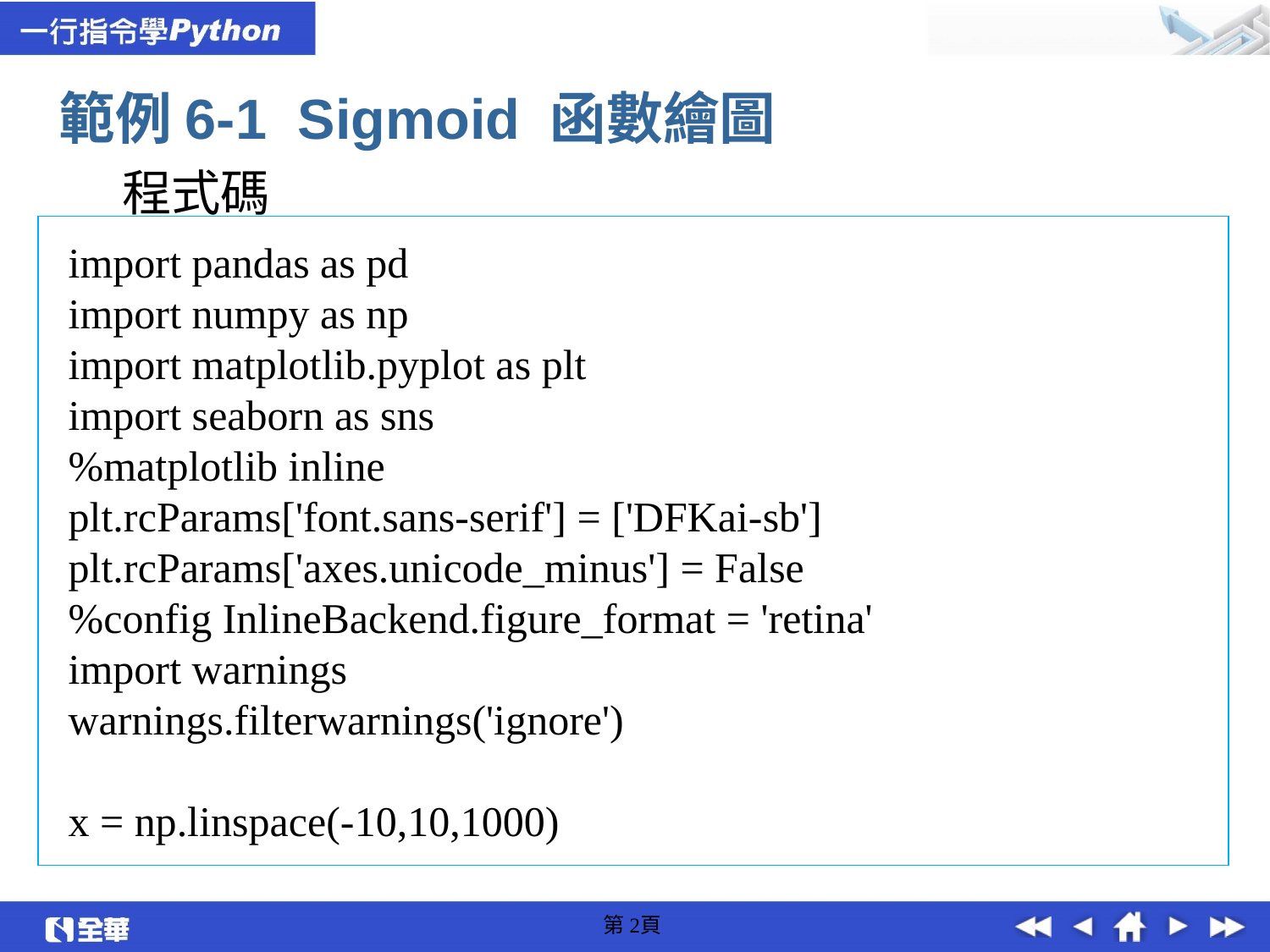

範例6-1  Sigmoid 函數繪圖
程式碼
import pandas as pd
import numpy as np
import matplotlib.pyplot as plt
import seaborn as sns
%matplotlib inline
plt.rcParams['font.sans-serif'] = ['DFKai-sb']
plt.rcParams['axes.unicode_minus'] = False
%config InlineBackend.figure_format = 'retina'
import warnings
warnings.filterwarnings('ignore')

x = np.linspace(-10,10,1000)